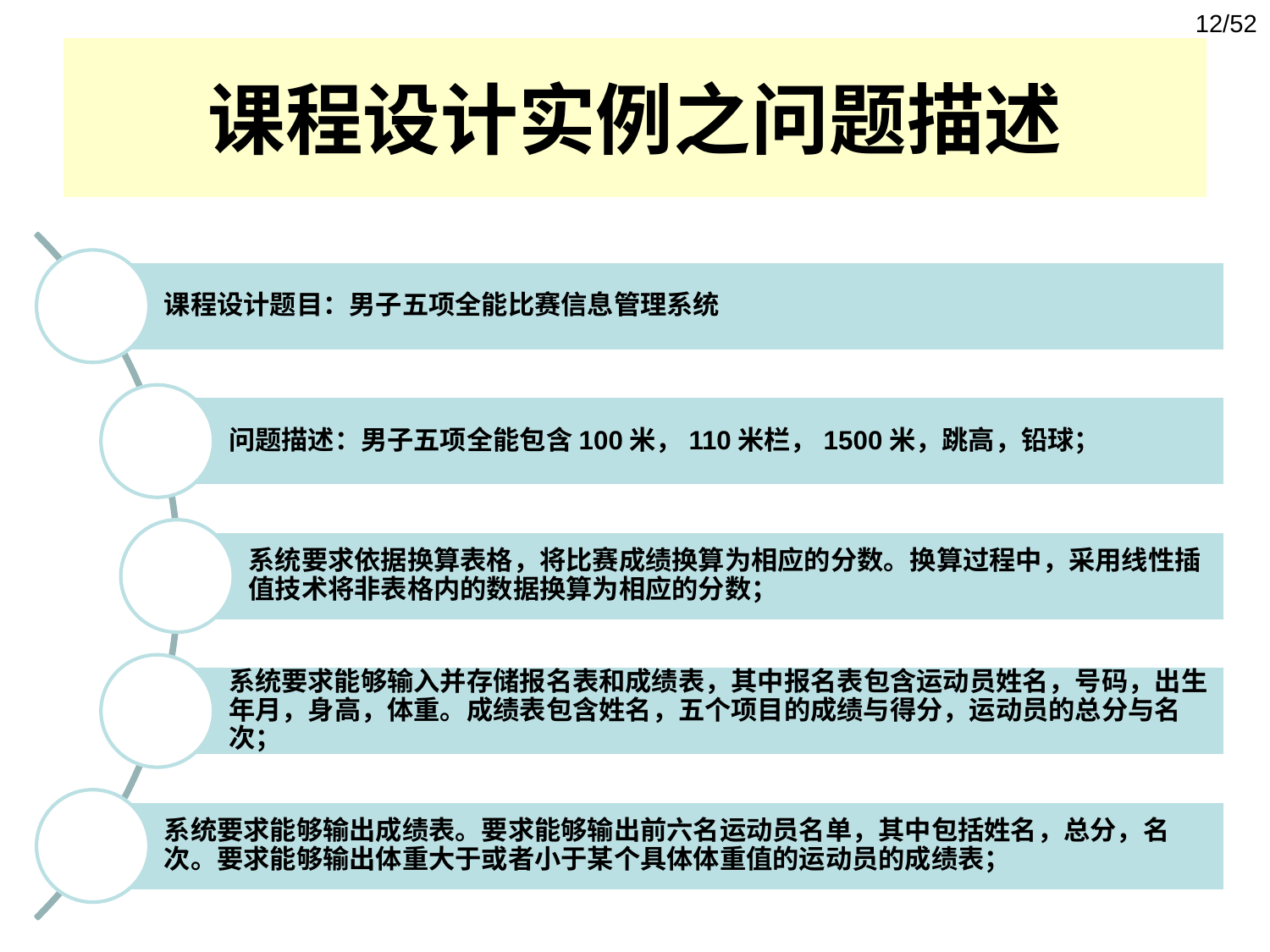

12/52
# 课程设计实例之问题描述
课程设计题目：男子五项全能比赛信息管理系统
问题描述：男子五项全能包含100米，110米栏，1500米，跳高，铅球；
系统要求依据换算表格，将比赛成绩换算为相应的分数。换算过程中，采用线性插值技术将非表格内的数据换算为相应的分数；
系统要求能够输入并存储报名表和成绩表，其中报名表包含运动员姓名，号码，出生年月，身高，体重。成绩表包含姓名，五个项目的成绩与得分，运动员的总分与名次；
系统要求能够输出成绩表。要求能够输出前六名运动员名单，其中包括姓名，总分，名次。要求能够输出体重大于或者小于某个具体体重值的运动员的成绩表；